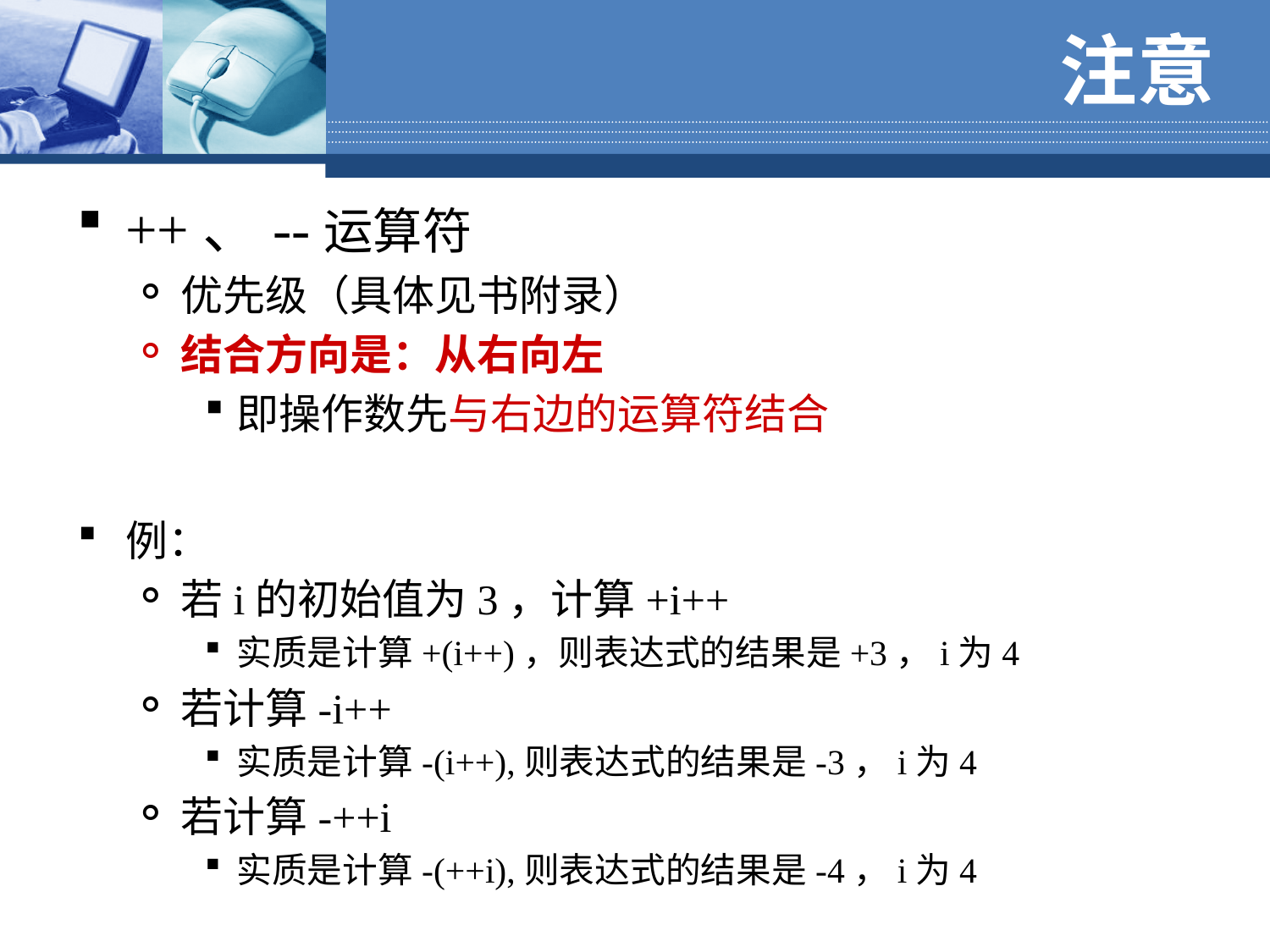

# 注意
++、--运算符
优先级（具体见书附录）
结合方向是：从右向左
即操作数先与右边的运算符结合

例：
若i的初始值为3，计算+i++
实质是计算+(i++)，则表达式的结果是+3，i为4
若计算-i++
实质是计算-(i++),则表达式的结果是-3，i为4
若计算-++i
实质是计算-(++i),则表达式的结果是-4，i为4